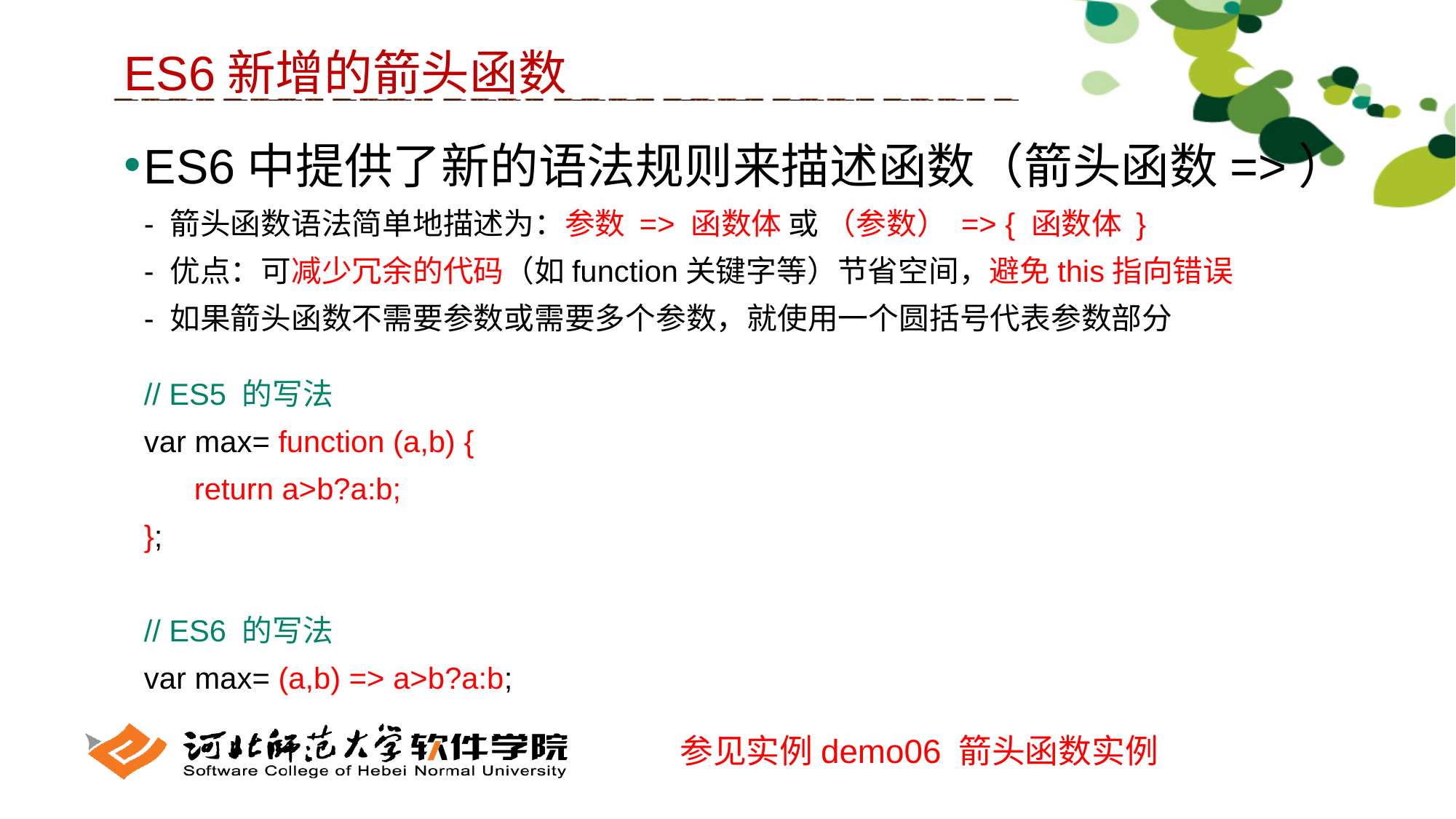

ES6新增的箭头函数
ES6中提供了新的语法规则来描述函数（箭头函数=>）
- 箭头函数语法简单地描述为：参数 => 函数体 或 （参数） => { 函数体 }
- 优点：可减少冗余的代码（如function关键字等）节省空间，避免this指向错误
- 如果箭头函数不需要参数或需要多个参数，就使用一个圆括号代表参数部分
// ES5 的写法
var max= function (a,b) {
      return a>b?a:b;
};
// ES6 的写法
var max= (a,b) => a>b?a:b;

参见实例demo06 箭头函数实例